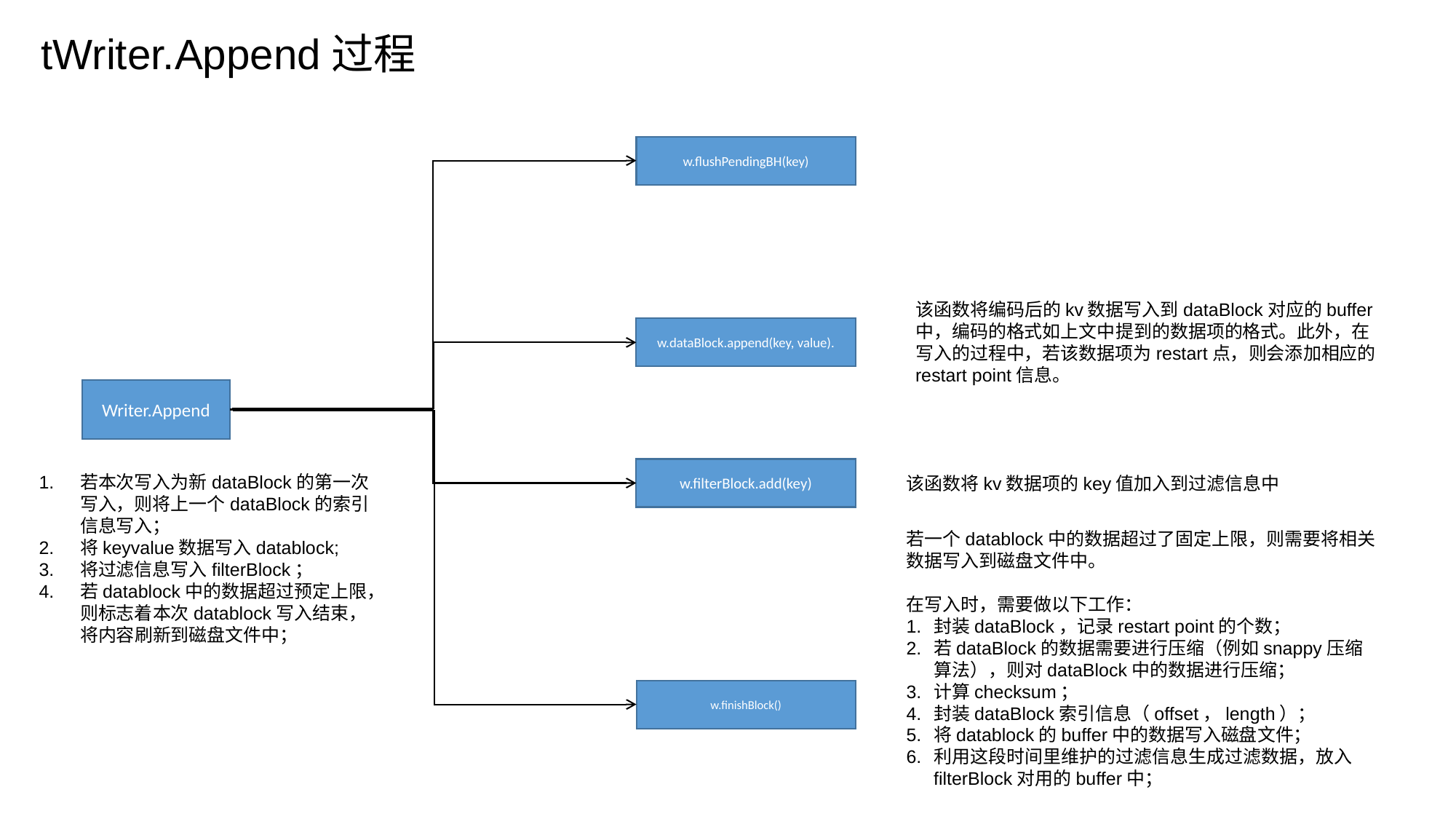

tWriter.Append过程
w.flushPendingBH(key)
该函数将编码后的kv数据写入到dataBlock对应的buffer中，编码的格式如上文中提到的数据项的格式。此外，在写入的过程中，若该数据项为restart点，则会添加相应的restart point信息。
w.dataBlock.append(key, value).
Writer.Append
w.filterBlock.add(key)
若本次写入为新dataBlock的第一次写入，则将上一个dataBlock的索引信息写入；
将keyvalue数据写入datablock;
将过滤信息写入filterBlock；
若datablock中的数据超过预定上限，则标志着本次datablock写入结束，将内容刷新到磁盘文件中；
该函数将kv数据项的key值加入到过滤信息中
若一个datablock中的数据超过了固定上限，则需要将相关数据写入到磁盘文件中。

在写入时，需要做以下工作：
封装dataBlock，记录restart point的个数；
若dataBlock的数据需要进行压缩（例如snappy压缩算法），则对dataBlock中的数据进行压缩；
计算checksum；
封装dataBlock索引信息（offset，length）；
将datablock的buffer中的数据写入磁盘文件；
利用这段时间里维护的过滤信息生成过滤数据，放入filterBlock对用的buffer中；
w.finishBlock()